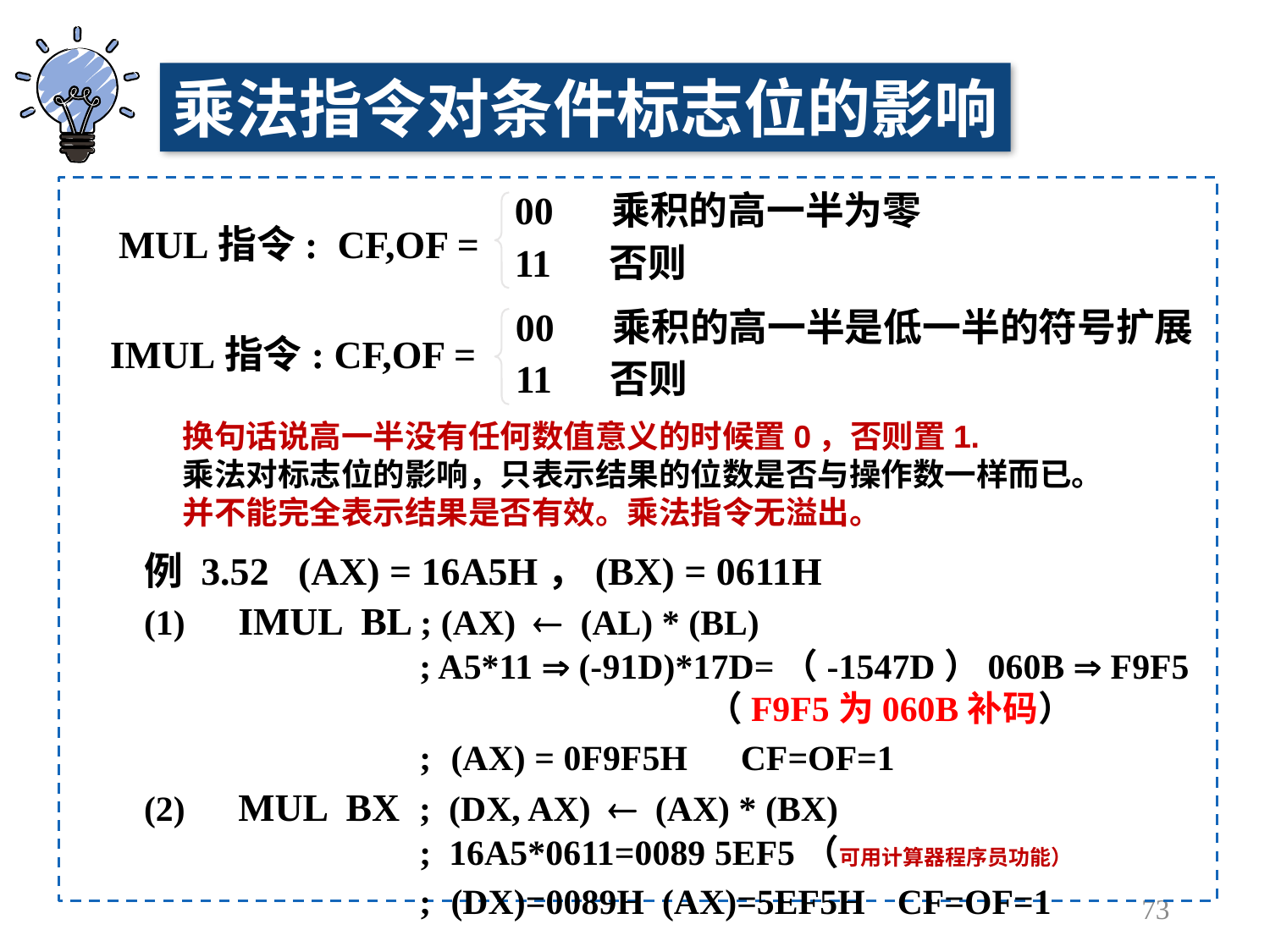

乘法指令对条件标志位的影响

00     乘积的高一半为零
11     否则
MUL指令:  CF,OF =

00     乘积的高一半是低一半的符号扩展
11     否则
  IMUL指令: CF,OF =
换句话说高一半没有任何数值意义的时候置0，否则置1.
乘法对标志位的影响，只表示结果的位数是否与操作数一样而已。并不能完全表示结果是否有效。乘法指令无溢出。
例 3.52   (AX) = 16A5H，(BX) = 0611H
(1)     IMUL  BL ; (AX)  ←  (AL) * (BL)
                               ; A5*11 ⇒ (-91D)*17D=（-1547D）060B ⇒ F9F5
                                                                     （F9F5为060B补码）
                               ;  (AX) = 0F9F5H     CF=OF=1
(2)     MUL  BX  ;  (DX, AX)  ←  (AX) * (BX)
                               ;  16A5*0611=0089 5EF5（可用计算器程序员功能）
                               ;  (DX)=0089H  (AX)=5EF5H   CF=OF=1
73